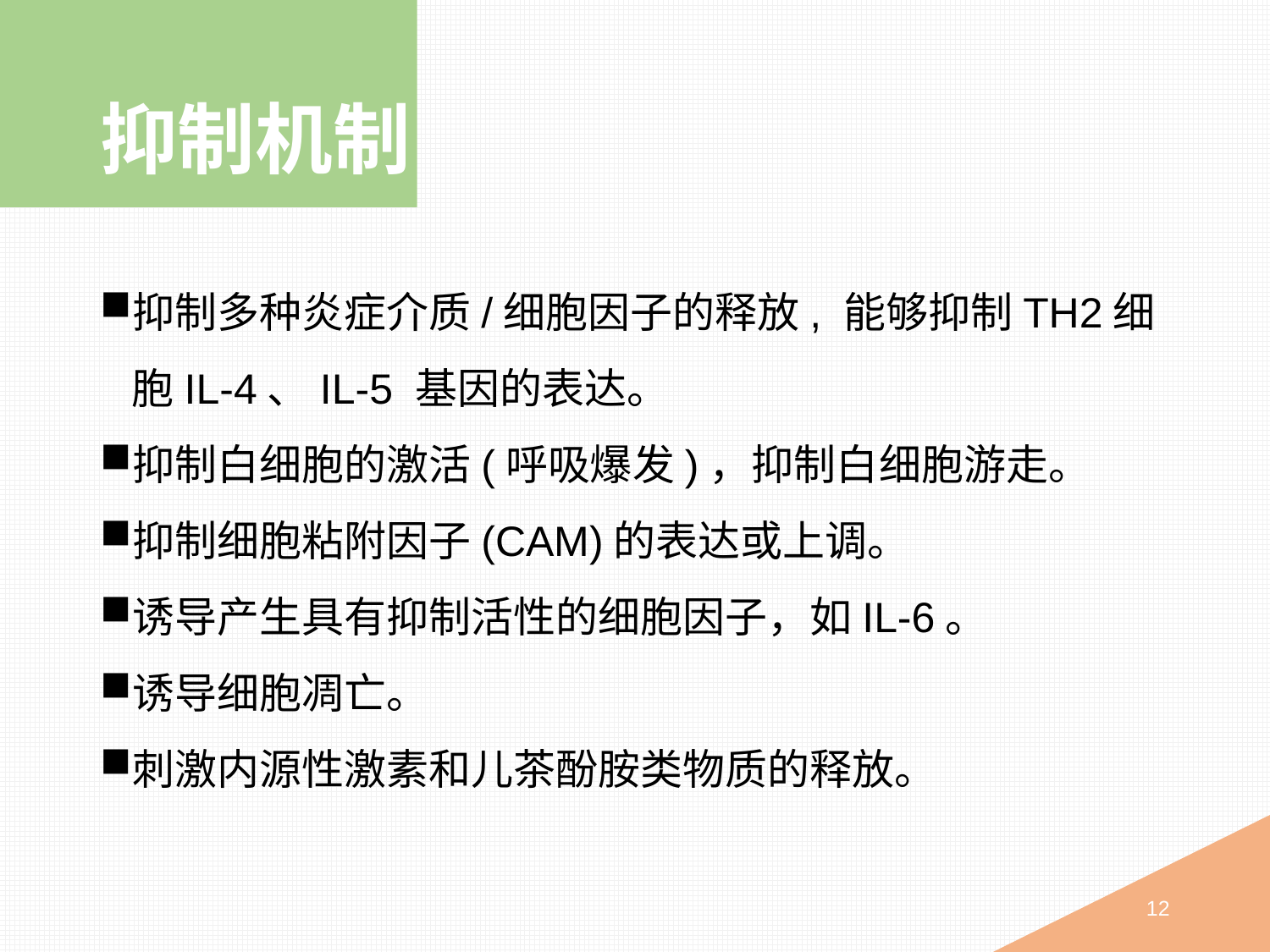

# 抑制机制
抑制多种炎症介质/细胞因子的释放, 能够抑制TH2细胞IL-4、IL-5 基因的表达。
抑制白细胞的激活(呼吸爆发)，抑制白细胞游走。
抑制细胞粘附因子(CAM)的表达或上调。
诱导产生具有抑制活性的细胞因子，如IL-6。
诱导细胞凋亡。
刺激内源性激素和儿茶酚胺类物质的释放。

12